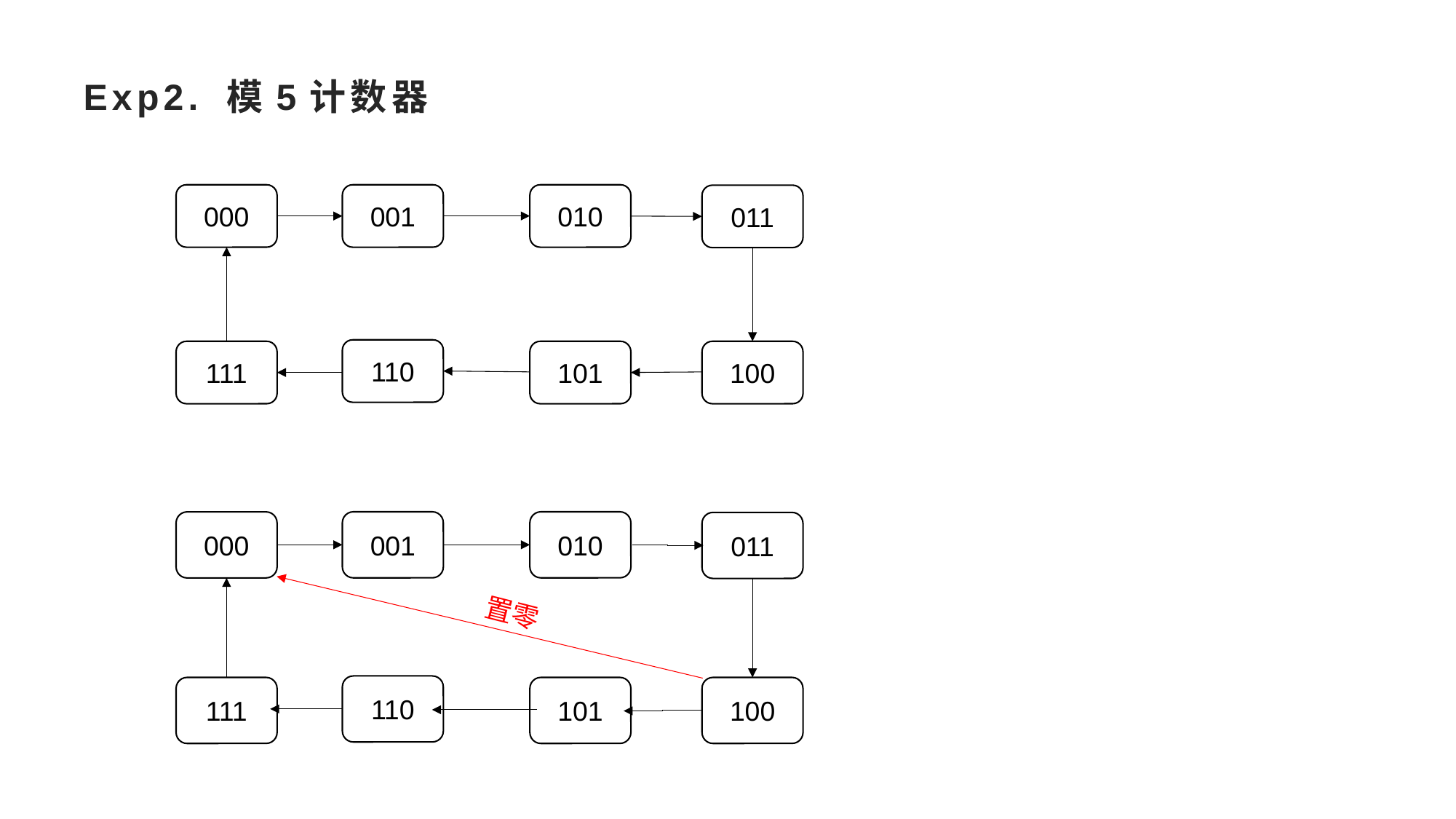

# Exp2. 模5计数器
000
001
010
011
110
111
101
100
001
010
000
011
置零
110
111
101
100